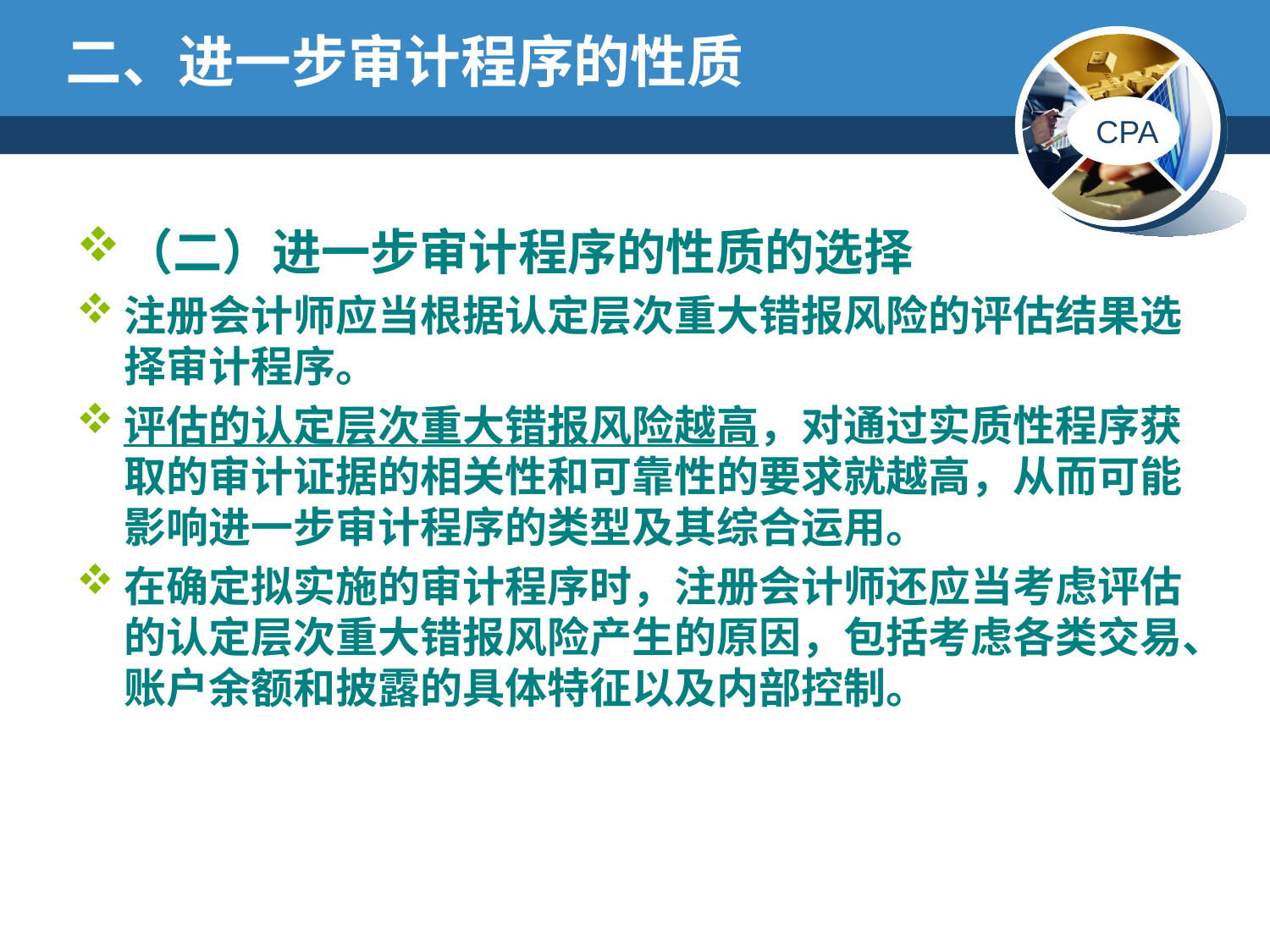

# 二、进一步审计程序的性质
（二）进一步审计程序的性质的选择
注册会计师应当根据认定层次重大错报风险的评估结果选择审计程序。
评估的认定层次重大错报风险越高，对通过实质性程序获取的审计证据的相关性和可靠性的要求就越高，从而可能影响进一步审计程序的类型及其综合运用。
在确定拟实施的审计程序时，注册会计师还应当考虑评估的认定层次重大错报风险产生的原因，包括考虑各类交易、账户余额和披露的具体特征以及内部控制。